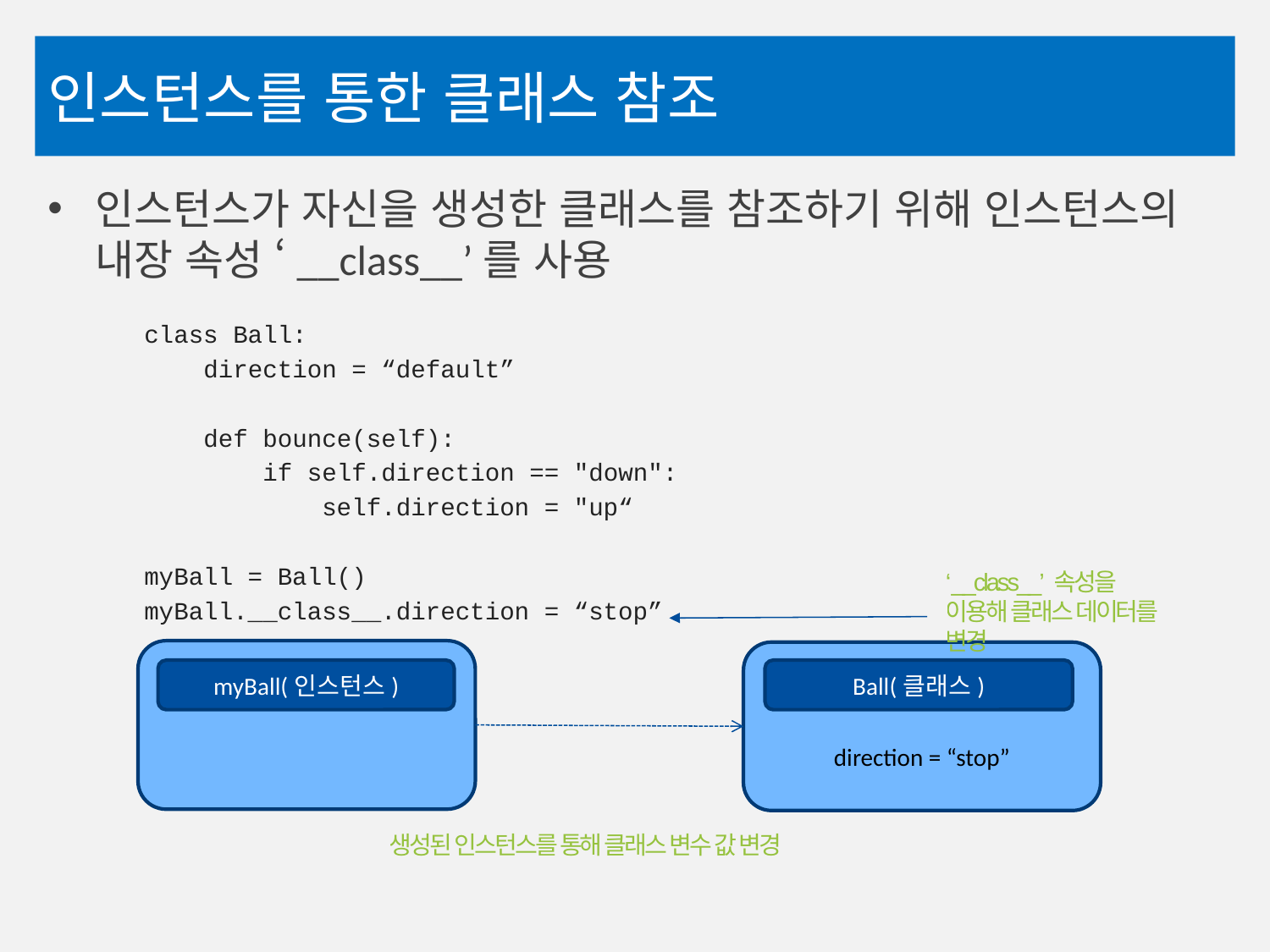

# 인스턴스를 통한 클래스 참조
인스턴스가 자신을 생성한 클래스를 참조하기 위해 인스턴스의 내장 속성 ‘__class__’를 사용
class Ball:
    direction = “default”

    def bounce(self):
        if self.direction == "down":
            self.direction = "up“

myBall = Ball()
myBall.__class__.direction = “stop”
‘__class__’ 속성을 이용해 클래스 데이터를 변경

direction = “stop”
myBall(인스턴스)
Ball(클래스)
생성된 인스턴스를 통해 클래스 변수 값 변경